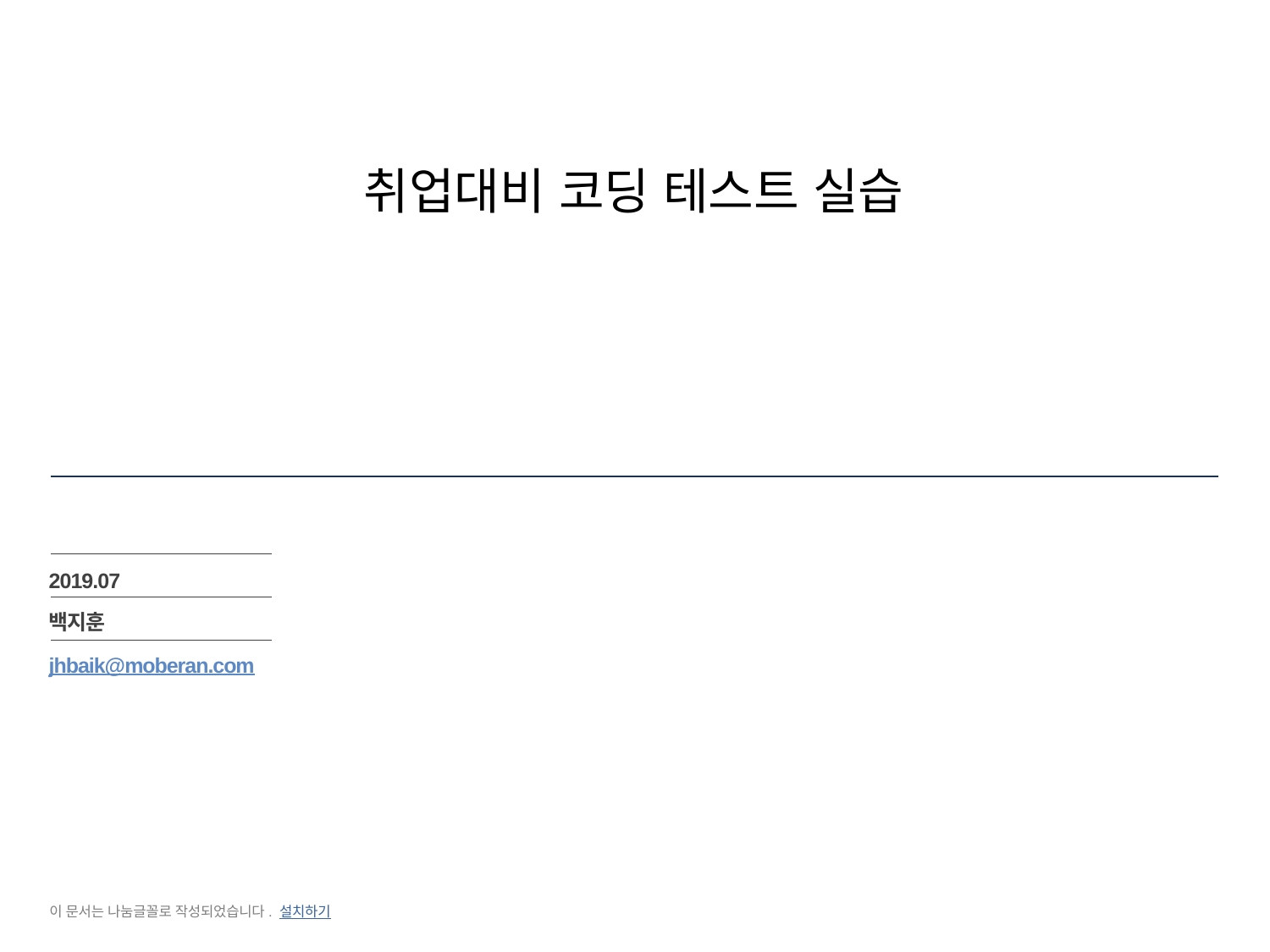

# 취업대비 코딩 테스트 실습
2019.07
백지훈
jhbaik@moberan.com
이 문서는 나눔글꼴로 작성되었습니다. 설치하기